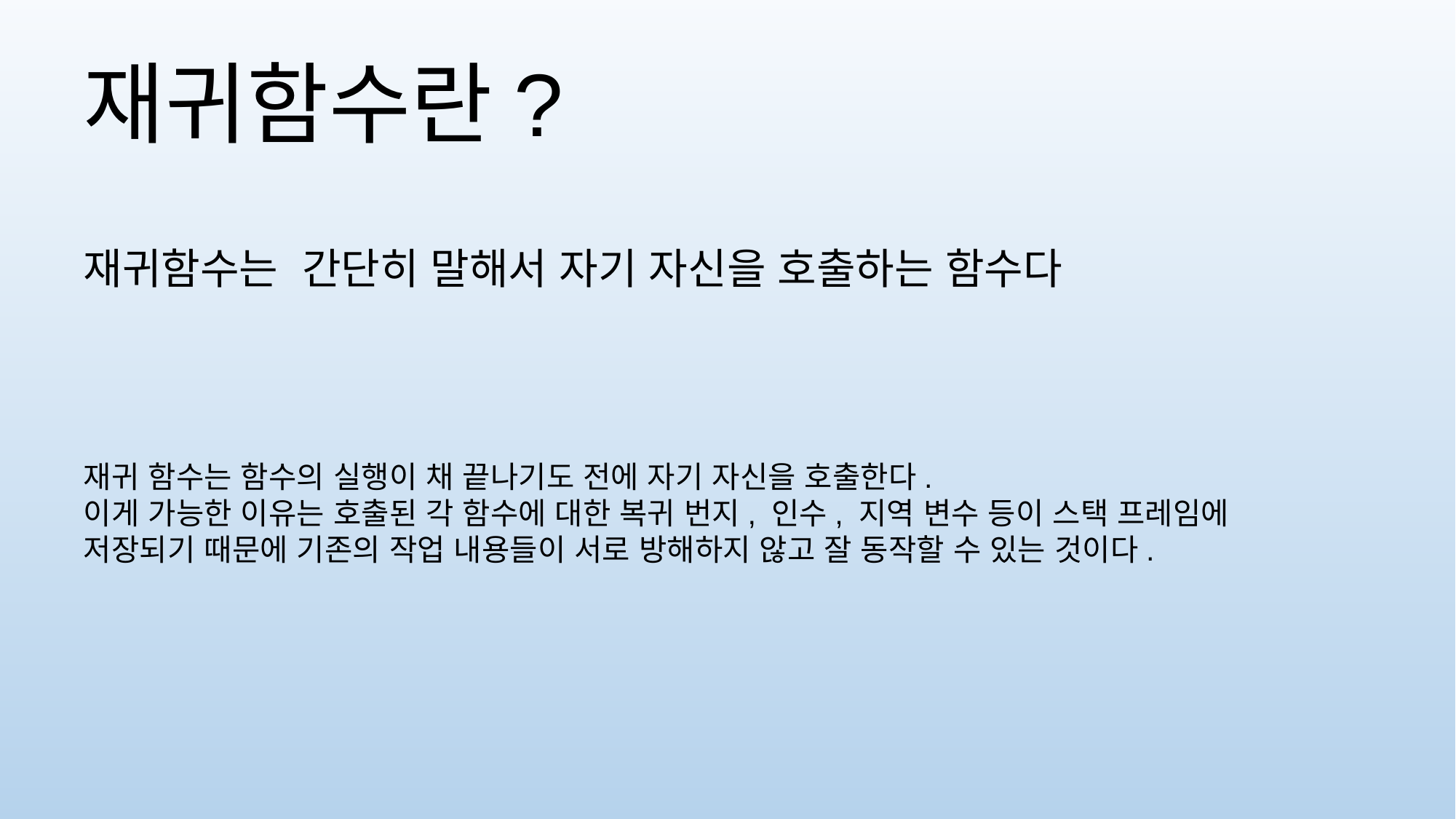

# 재귀함수란?

재귀함수는  간단히 말해서 자기 자신을 호출하는 함수다

재귀 함수는 함수의 실행이 채 끝나기도 전에 자기 자신을 호출한다.
이게 가능한 이유는 호출된 각 함수에 대한 복귀 번지, 인수, 지역 변수 등이 스택 프레임에
저장되기 때문에 기존의 작업 내용들이 서로 방해하지 않고 잘 동작할 수 있는 것이다.